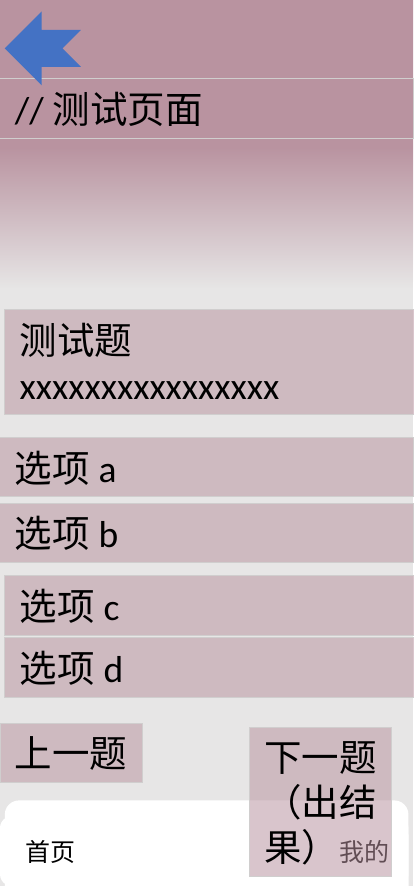

//测试页面
测试题
xxxxxxxxxxxxxxxx
选项a
选项b
选项c
选项d
上一题
下一题（出结果）

首页
我的